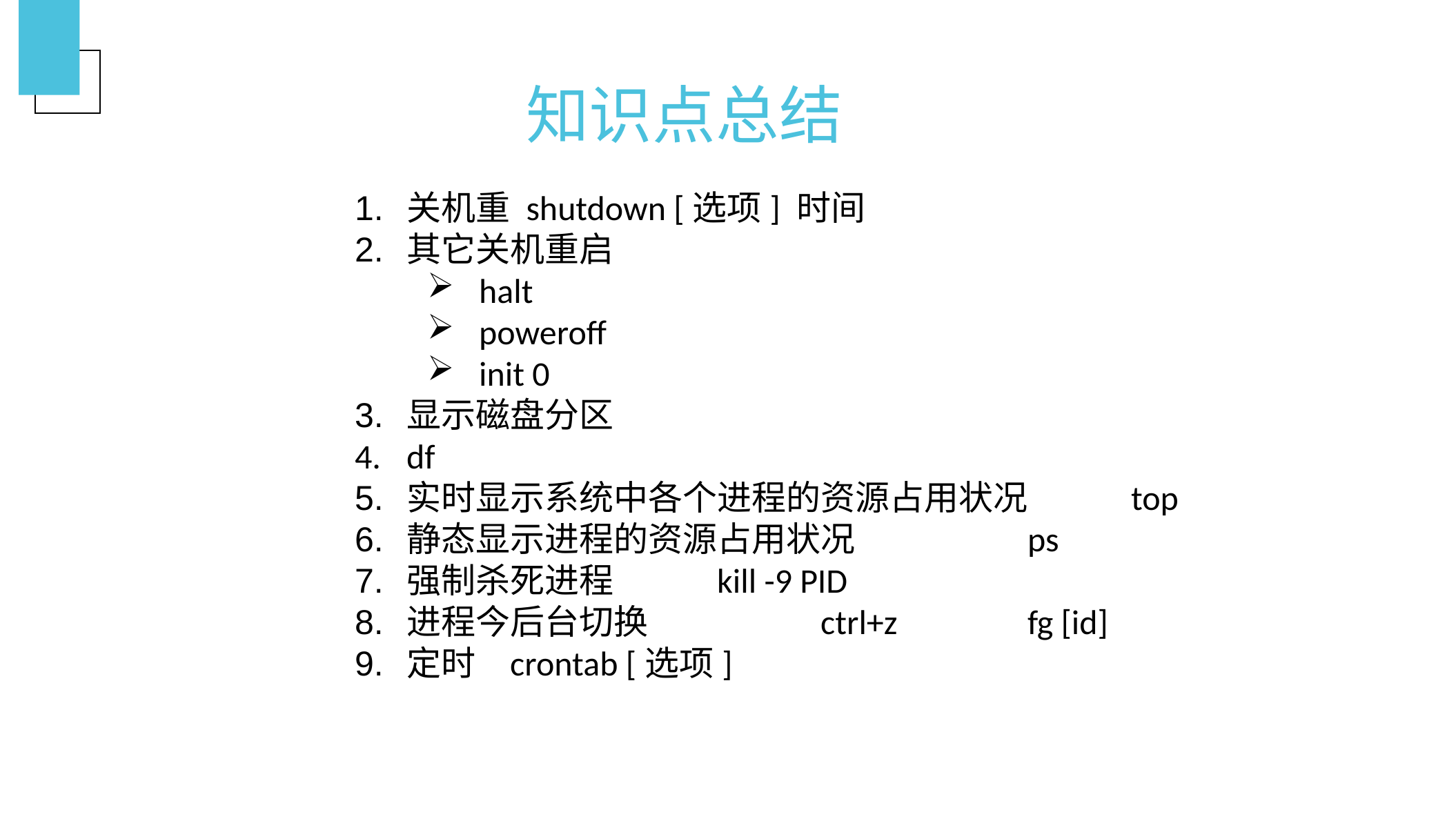

知识点总结
关机重 shutdown [选项] 时间
其它关机重启
halt
poweroff
init 0
显示磁盘分区
df
实时显示系统中各个进程的资源占用状况	top
静态显示进程的资源占用状况		ps
强制杀死进程	kill -9 PID
进程今后台切换		ctrl+z		fg [id]
定时	crontab [选项]